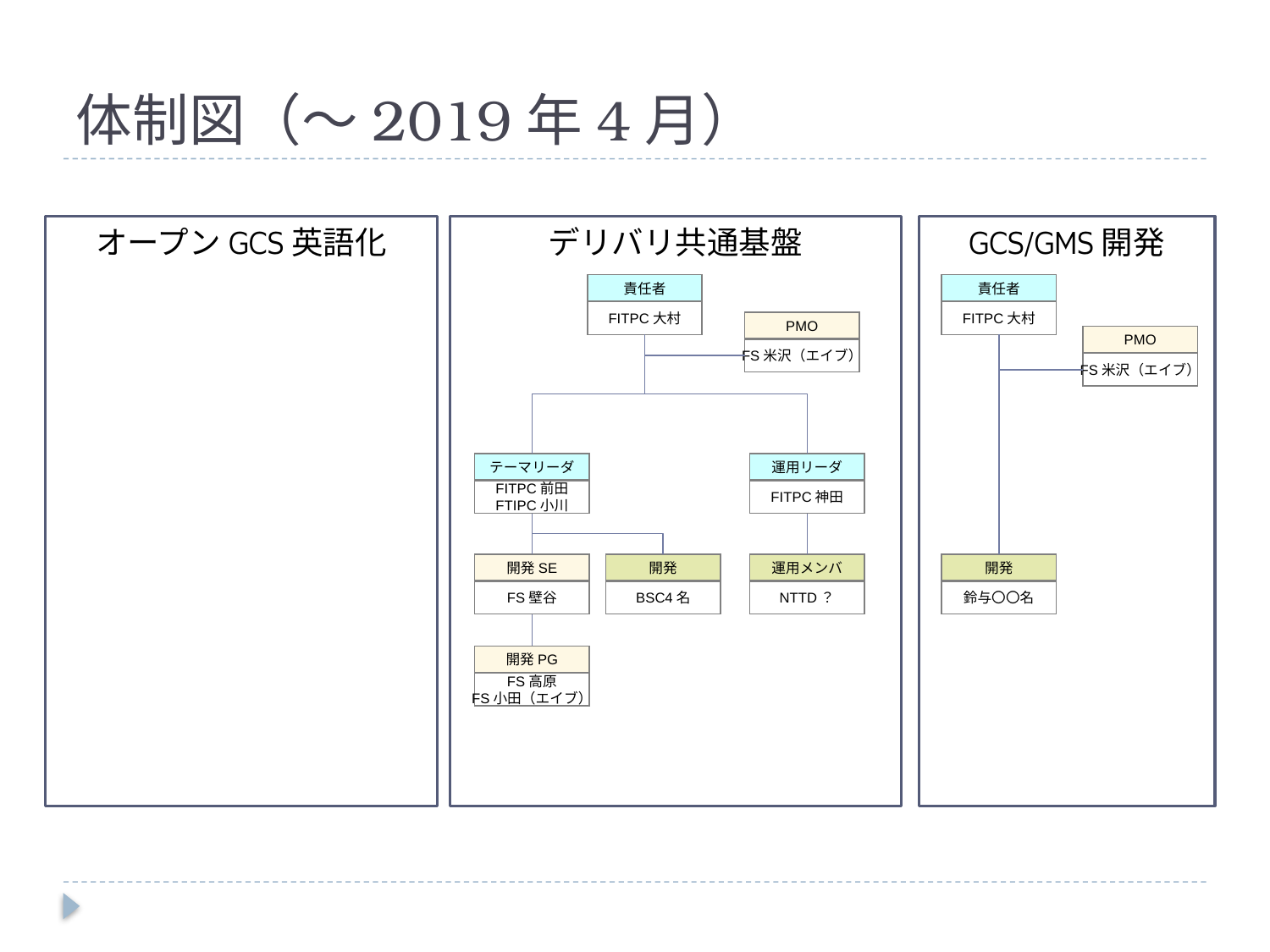

# 体制図（～2019年4月）
オープンGCS英語化

デリバリ共通基盤
GCS/GMS開発
責任者
FITPC大村
責任者
FITPC大村
PMO
FS米沢（エイブ）
PMO
FS米沢（エイブ）
テーマリーダ
FITPC前田
FTIPC小川
運用リーダ
FITPC神田
開発SE
FS壁谷
開発
BSC4名
運用メンバ
NTTD？
開発
鈴与〇〇名
開発PG
FS高原
FS小田（エイブ）